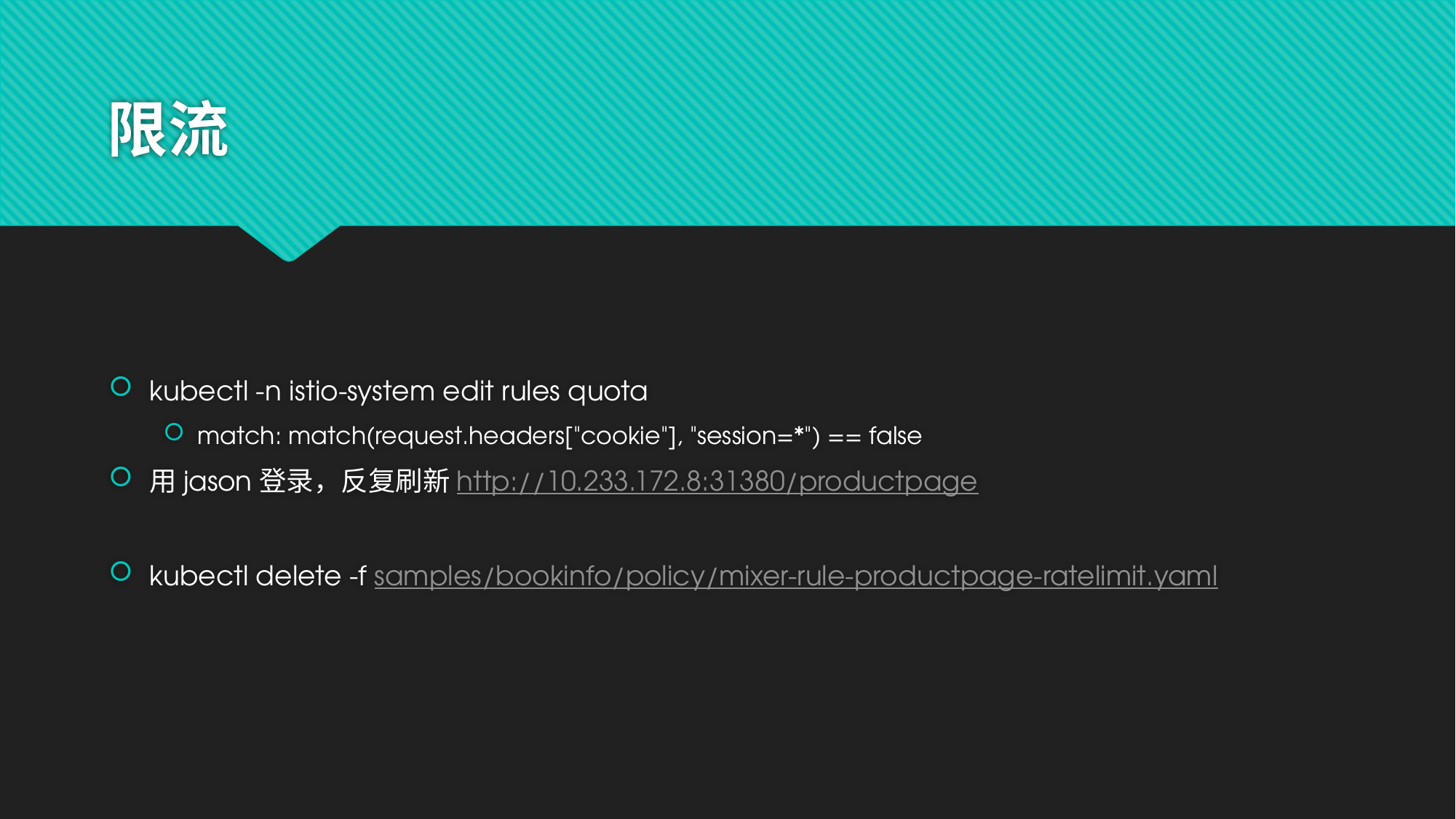

# 限流
kubectl -n istio-system edit rules quota
match: match(request.headers["cookie"], "session=*") == false
用jason登录，反复刷新http://10.233.172.8:31380/productpage

kubectl delete -f samples/bookinfo/policy/mixer-rule-productpage-ratelimit.yaml